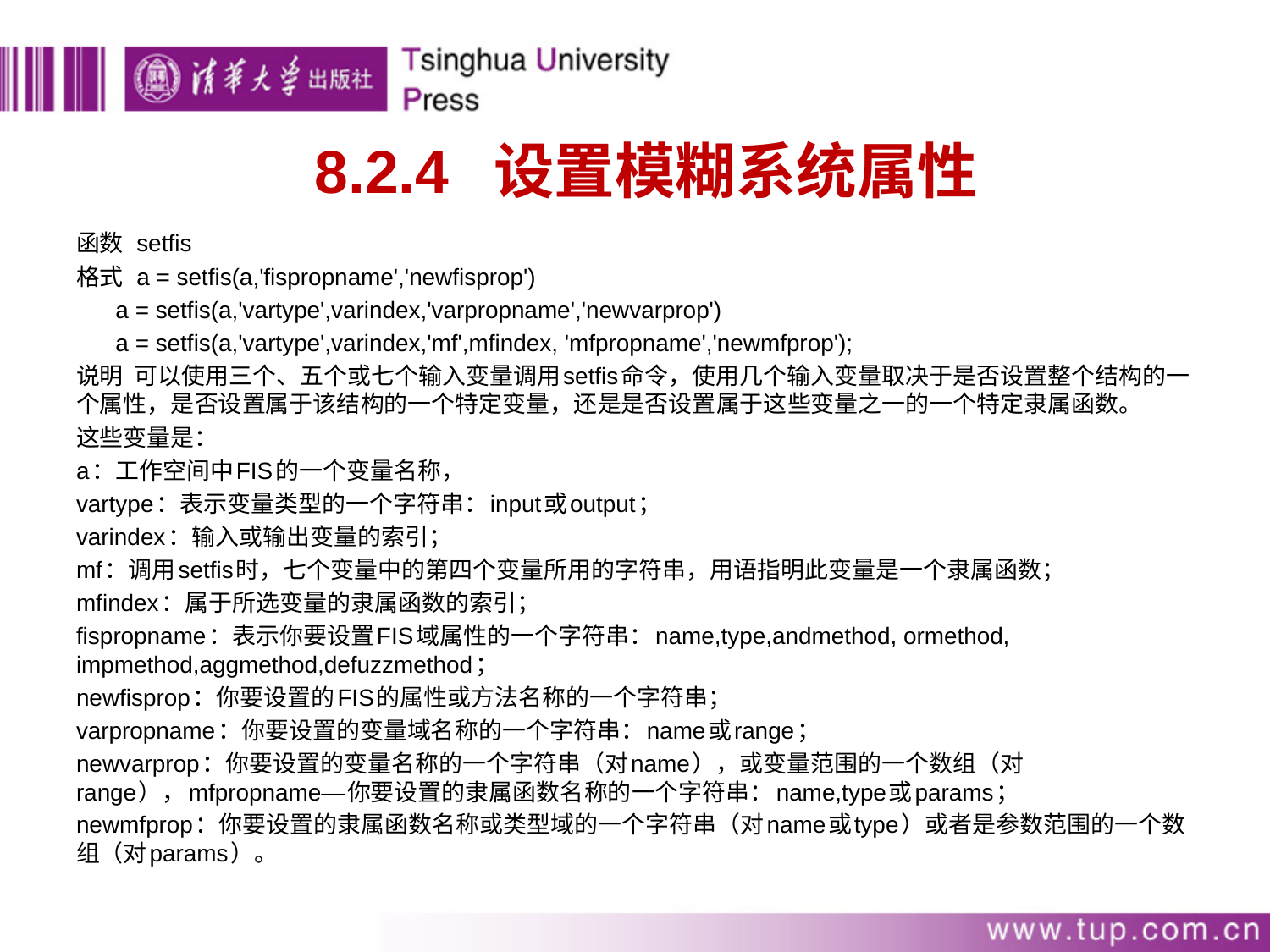

# 8.2.4  设置模糊系统属性
函数  setfis
格式  a = setfis(a,'fispropname','newfisprop')
      a = setfis(a,'vartype',varindex,'varpropname','newvarprop')
      a = setfis(a,'vartype',varindex,'mf',mfindex, 'mfpropname','newmfprop');
说明  可以使用三个、五个或七个输入变量调用setfis命令，使用几个输入变量取决于是否设置整个结构的一个属性，是否设置属于该结构的一个特定变量，还是是否设置属于这些变量之一的一个特定隶属函数。
这些变量是：
a：工作空间中FIS的一个变量名称，
vartype：表示变量类型的一个字符串：input或output；
varindex：输入或输出变量的索引；
mf：调用setfis时，七个变量中的第四个变量所用的字符串，用语指明此变量是一个隶属函数；
mfindex：属于所选变量的隶属函数的索引；
fispropname：表示你要设置FIS域属性的一个字符串：name,type,andmethod, ormethod, impmethod,aggmethod,defuzzmethod；
newfisprop：你要设置的FIS的属性或方法名称的一个字符串；
varpropname：你要设置的变量域名称的一个字符串：name或range；
newvarprop：你要设置的变量名称的一个字符串（对name），或变量范围的一个数组（对range），mfpropname—你要设置的隶属函数名称的一个字符串：name,type或params；
newmfprop：你要设置的隶属函数名称或类型域的一个字符串（对name或type）或者是参数范围的一个数组（对params）。